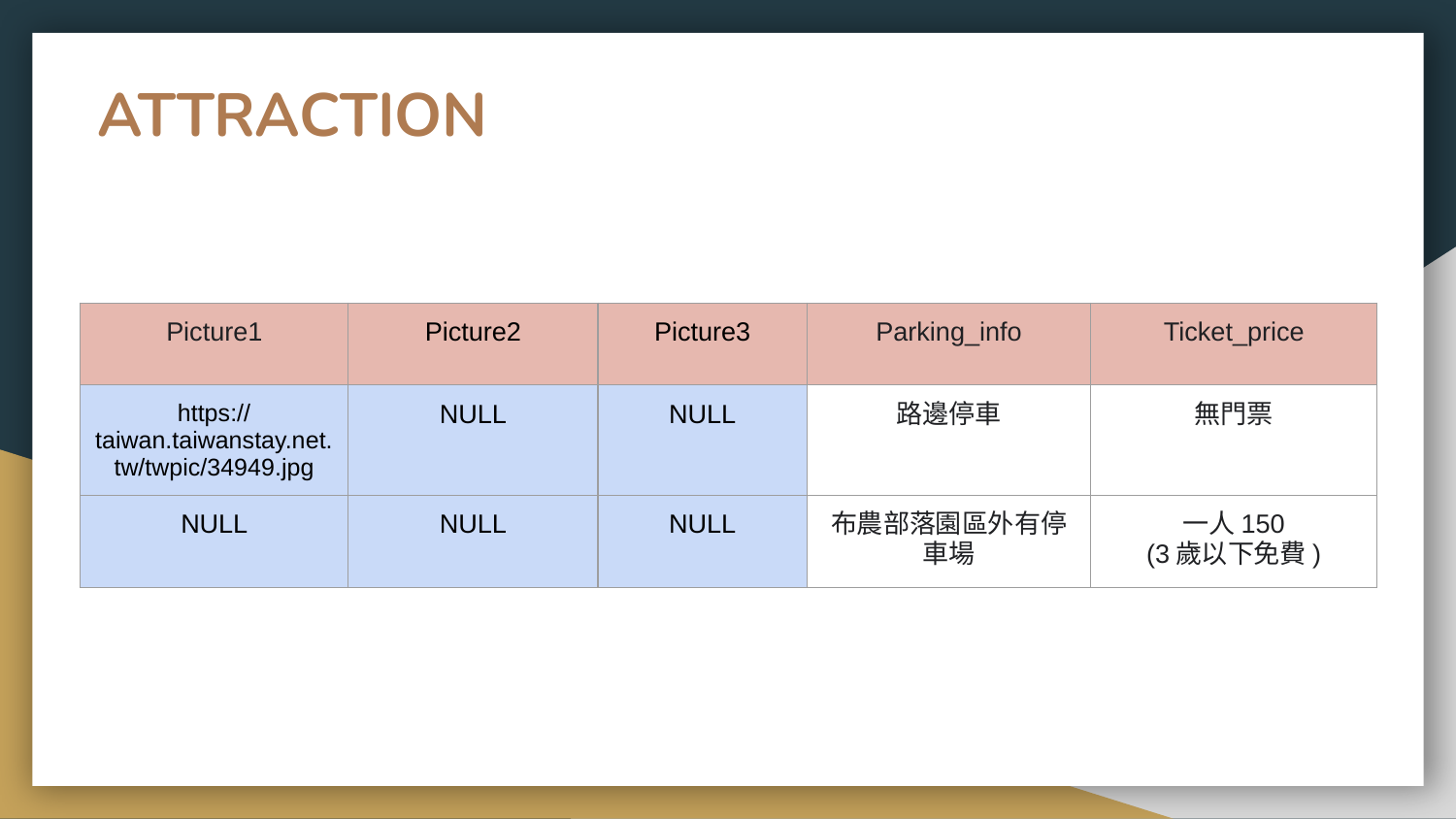

# ATTRACTION
| Picture1 | Picture2 | Picture3 | Parking\_info | Ticket\_price |
| --- | --- | --- | --- | --- |
| https://taiwan.taiwanstay.net.tw/twpic/34949.jpg | NULL | NULL | 路邊停車 | 無門票 |
| NULL | NULL | NULL | 布農部落園區外有停車場 | 一人150 (3歲以下免費) |